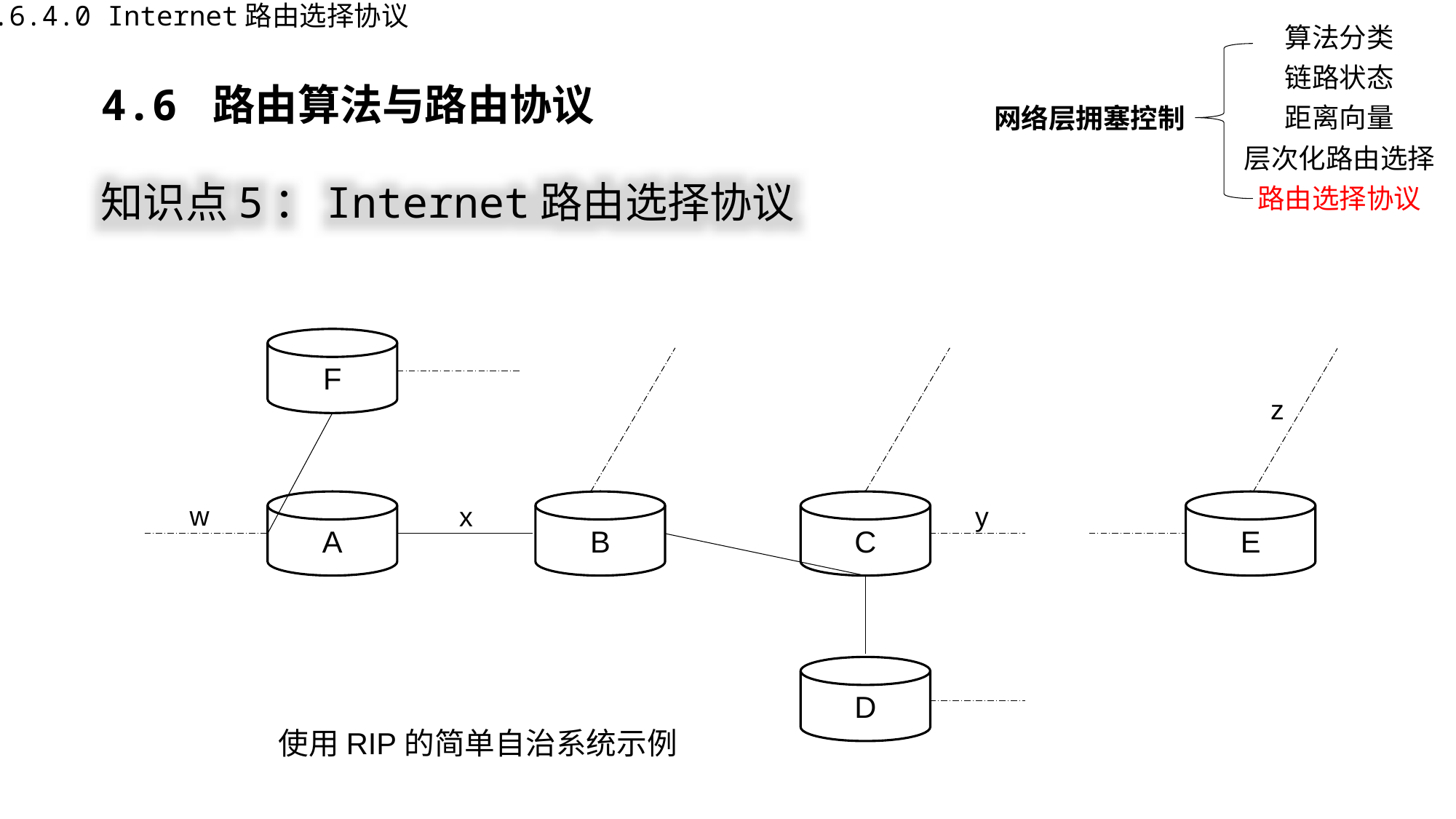

4.6.4.0 Internet路由选择协议
算法分类

链路状态
网络层拥塞控制
距离向量
层次化路由选择
路由选择协议
4.6 路由算法与路由协议
知识点5：Internet路由选择协议
F
z
A
B
C
E
w
x
y
D
使用RIP的简单自治系统示例